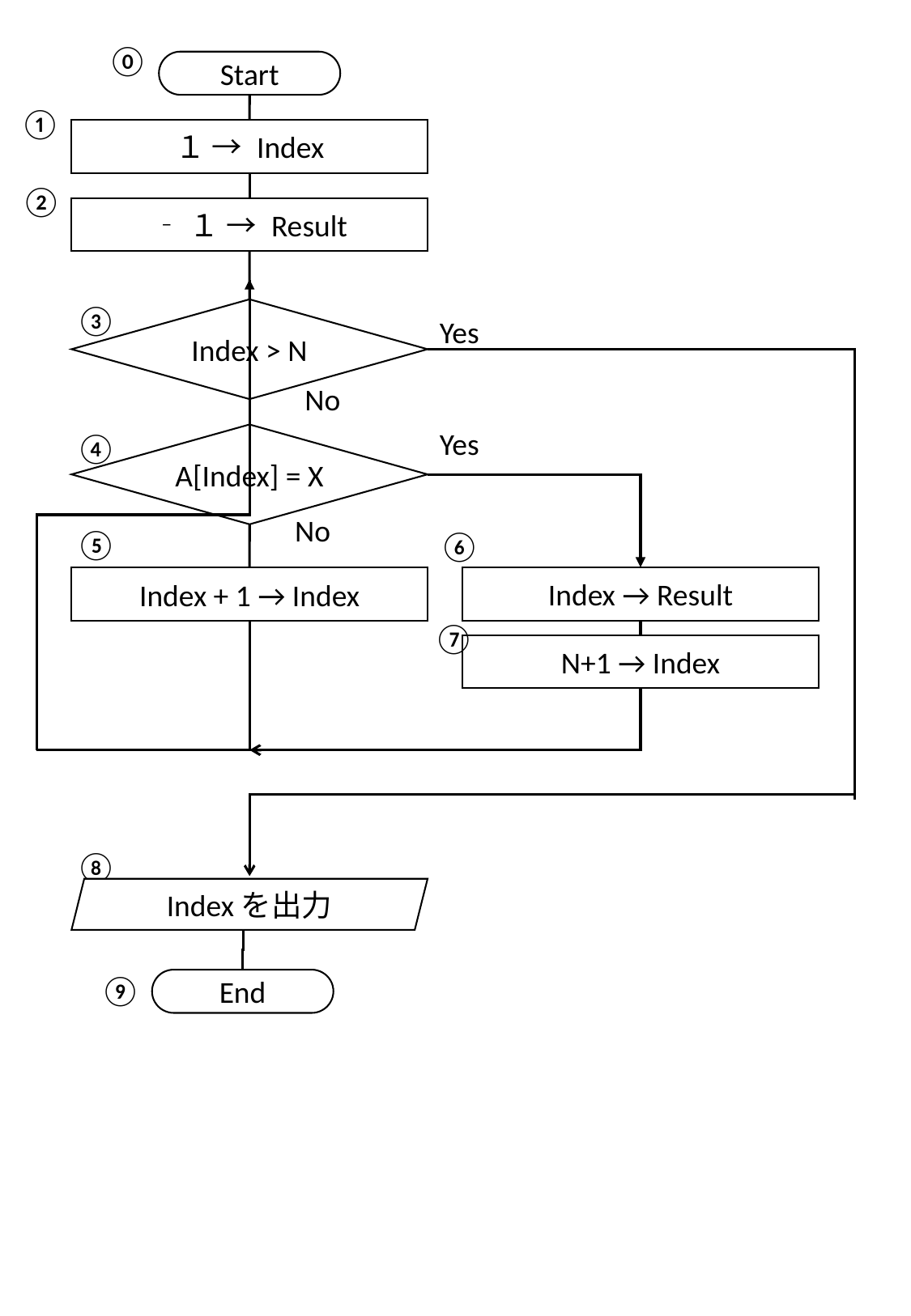

⓪
Start
①
１ → Index
②
‐１ → Result
③
Index > N
Yes
No
Yes
④
A[Index] = X
No
⑤
⑥
Index → Result
Index + 1 → Index
⑦
N+1 → Index
⑧
Indexを出力
⑨
End